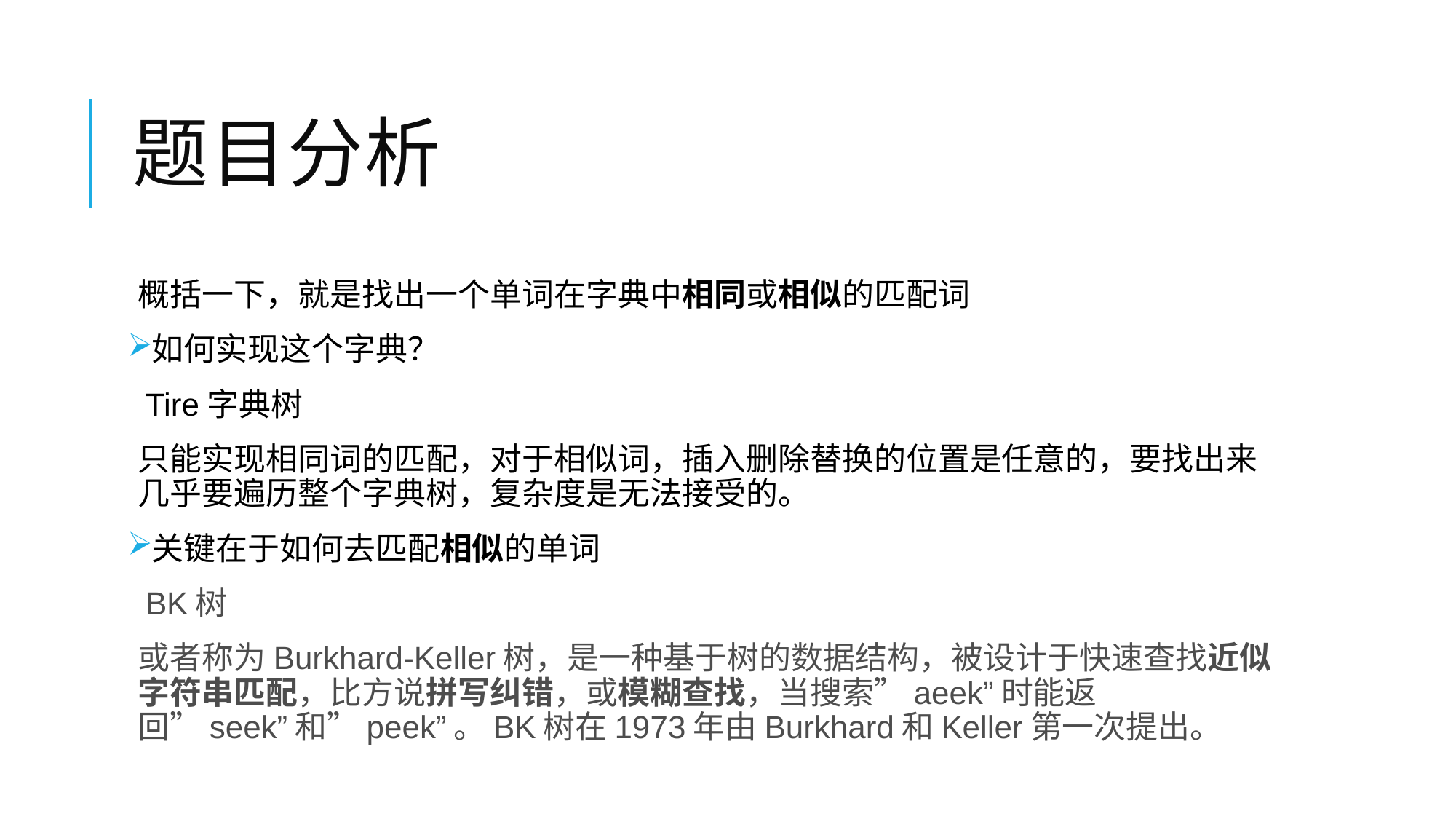

# 题目分析
概括一下，就是找出一个单词在字典中相同或相似的匹配词
如何实现这个字典？
  Tire字典树
只能实现相同词的匹配，对于相似词，插入删除替换的位置是任意的，要找出来几乎要遍历整个字典树，复杂度是无法接受的。
关键在于如何去匹配相似的单词
  BK树
或者称为Burkhard-Keller树，是一种基于树的数据结构，被设计于快速查找近似字符串匹配，比方说拼写纠错，或模糊查找，当搜索”aeek”时能返回”seek”和”peek”。BK树在1973年由Burkhard和Keller第一次提出。